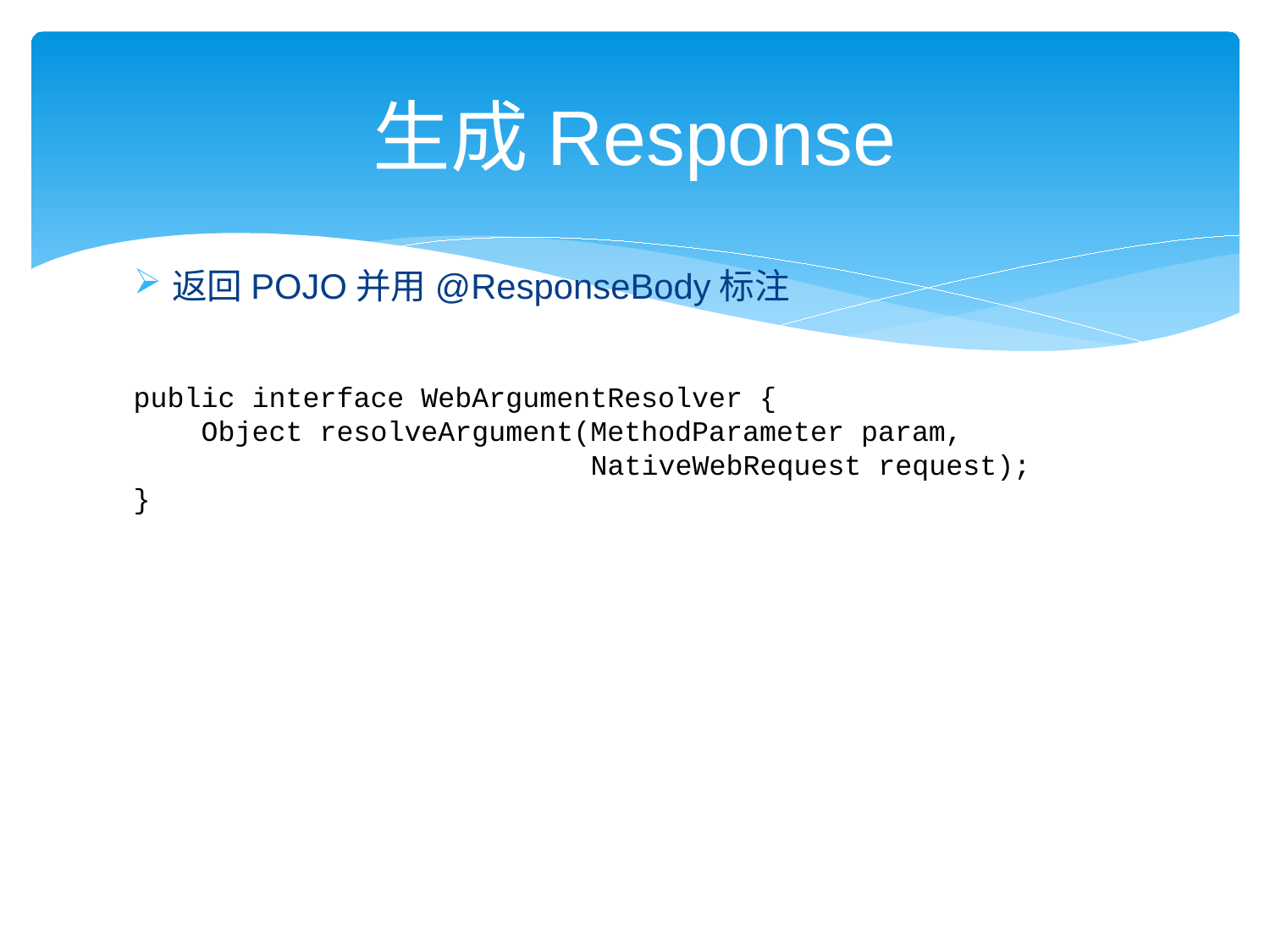

# 生成Response
返回POJO并用@ResponseBody标注
public interface WebArgumentResolver {
    Object resolveArgument(MethodParameter param,
                           NativeWebRequest request);
}